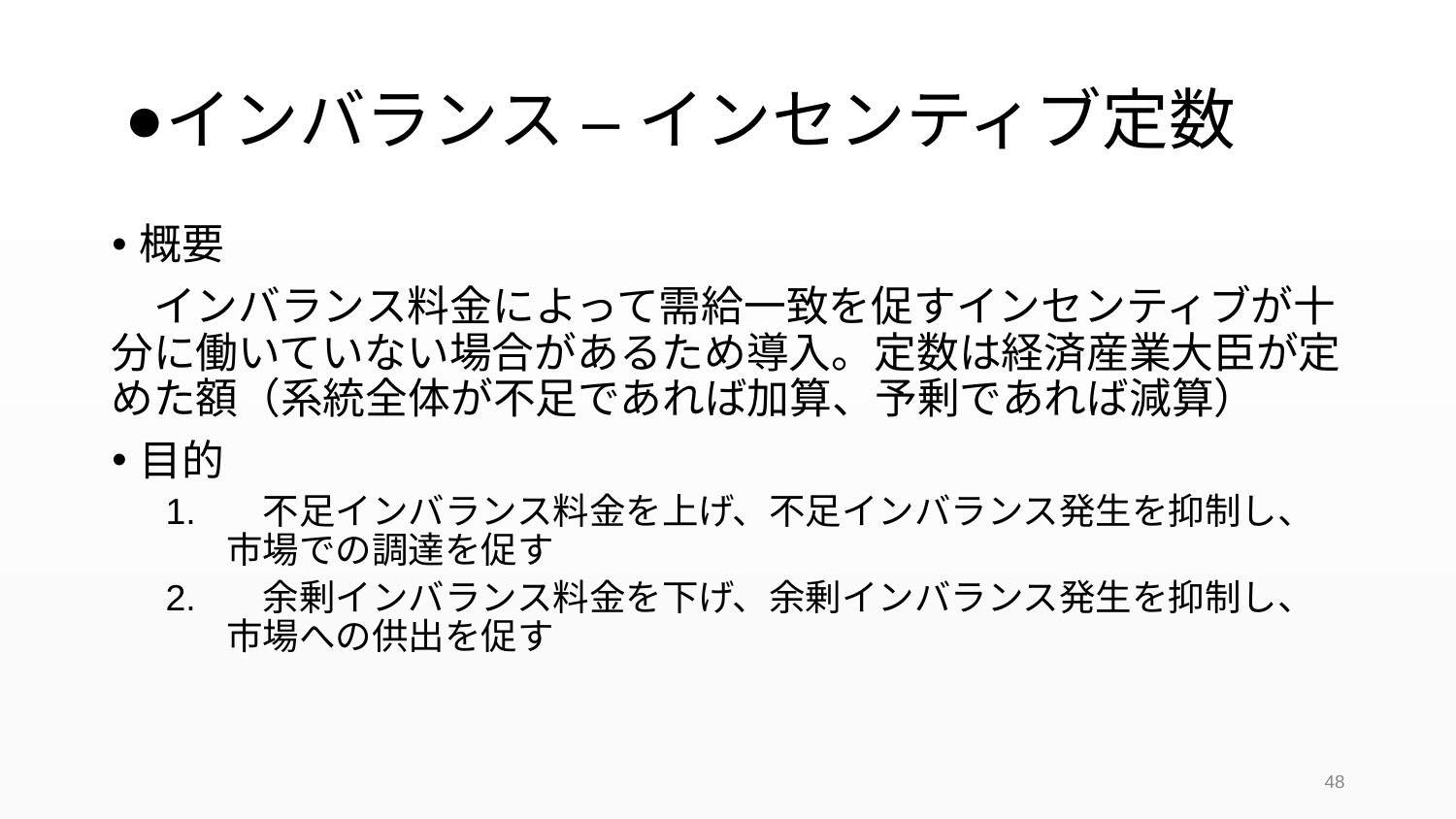

# インバランス – インセンティブ定数
概要
　インバランス料金によって需給一致を促すインセンティブが十分に働いていない場合があるため導入。定数は経済産業大臣が定めた額（系統全体が不足であれば加算、予剰であれば減算）
目的
　不足インバランス料金を上げ、不足インバランス発生を抑制し、市場での調達を促す
　余剰インバランス料金を下げ、余剰インバランス発生を抑制し、市場への供出を促す
48